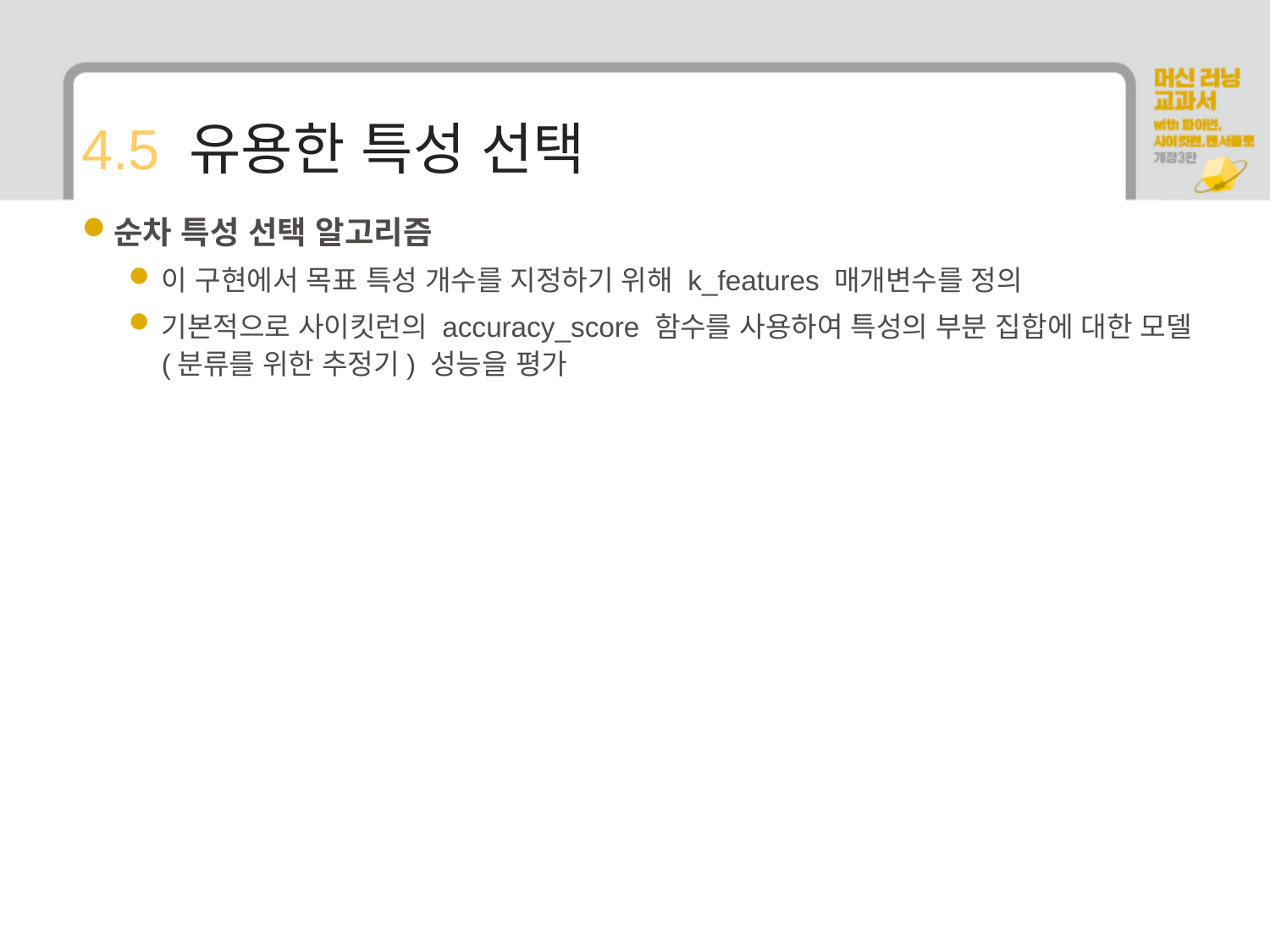

# 4.5 유용한 특성 선택
순차 특성 선택 알고리즘
이 구현에서 목표 특성 개수를 지정하기 위해 k_features 매개변수를 정의
기본적으로 사이킷런의 accuracy_score 함수를 사용하여 특성의 부분 집합에 대한 모델(분류를 위한 추정기) 성능을 평가